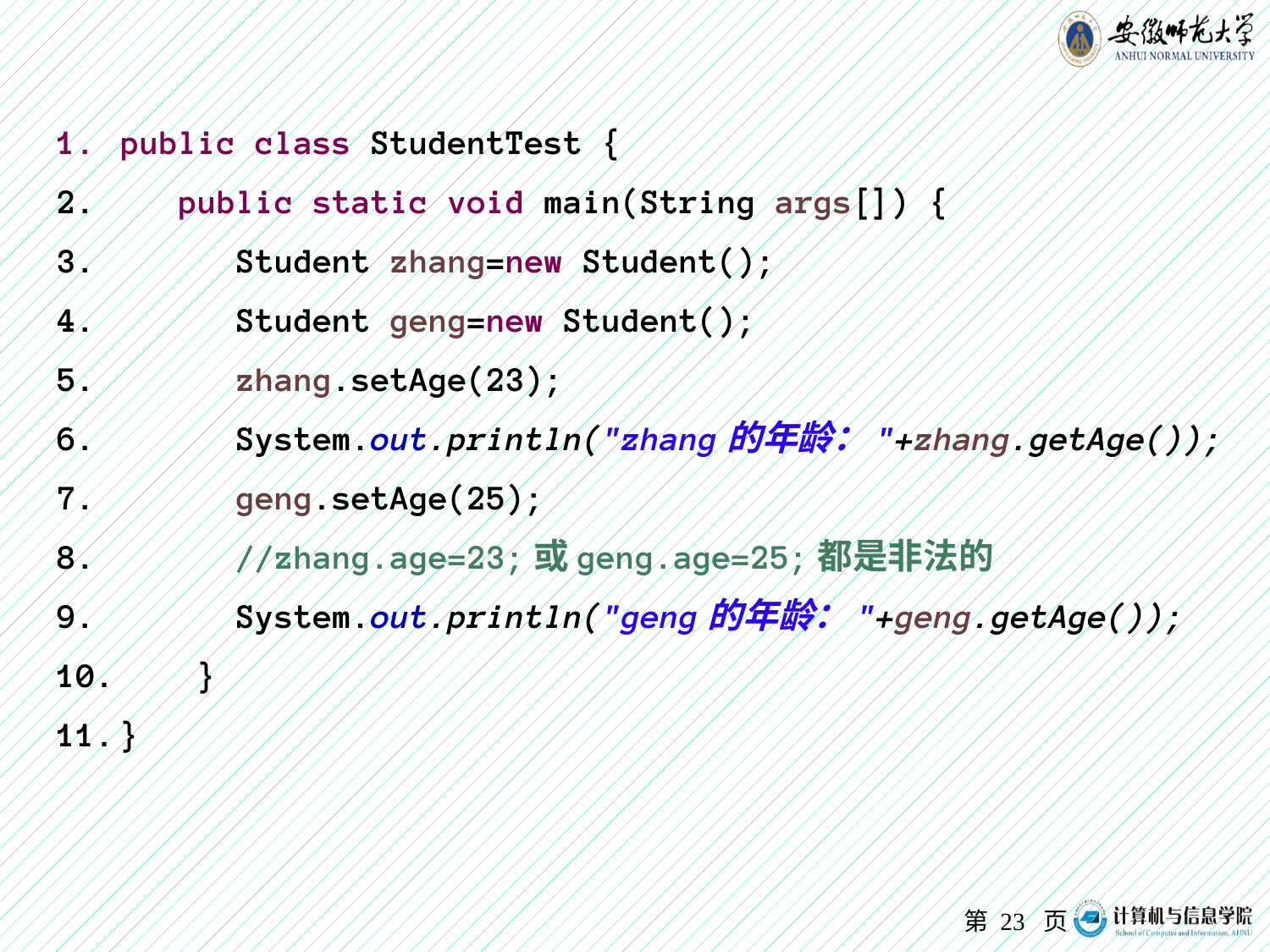

public class StudentTest {
   public static void main(String args[]) {
      Student zhang=new Student();
      Student geng=new Student();
      zhang.setAge(23);
      System.out.println("zhang的年龄："+zhang.getAge());
      geng.setAge(25);
      //zhang.age=23;或geng.age=25;都是非法的
      System.out.println("geng的年龄："+geng.getAge());
    }
}
第 23  页